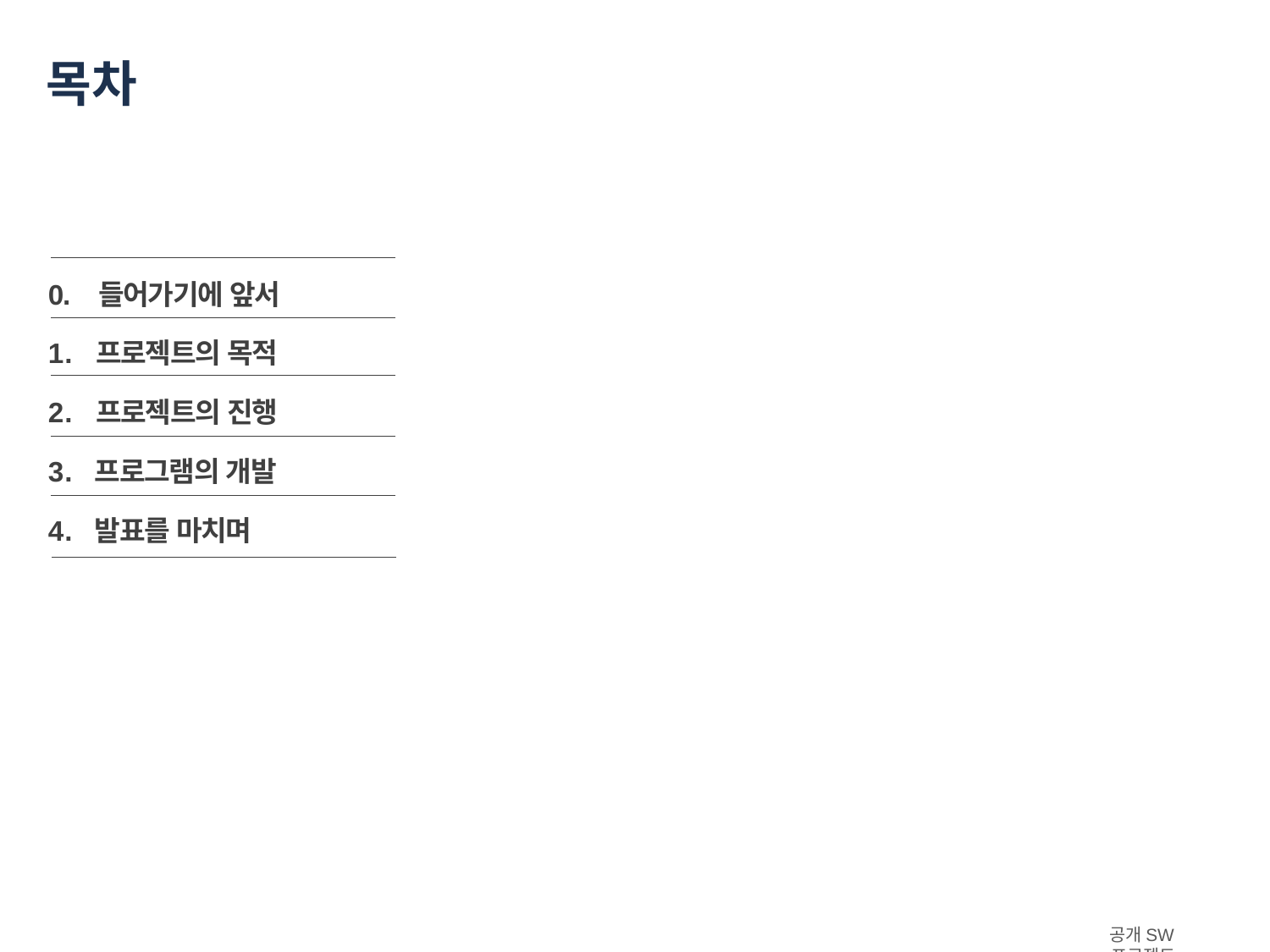

# 목차
0.   들어가기에 앞서
프로젝트의 목적
프로젝트의 진행
프로그램의 개발
발표를 마치며
공개SW프로젝트